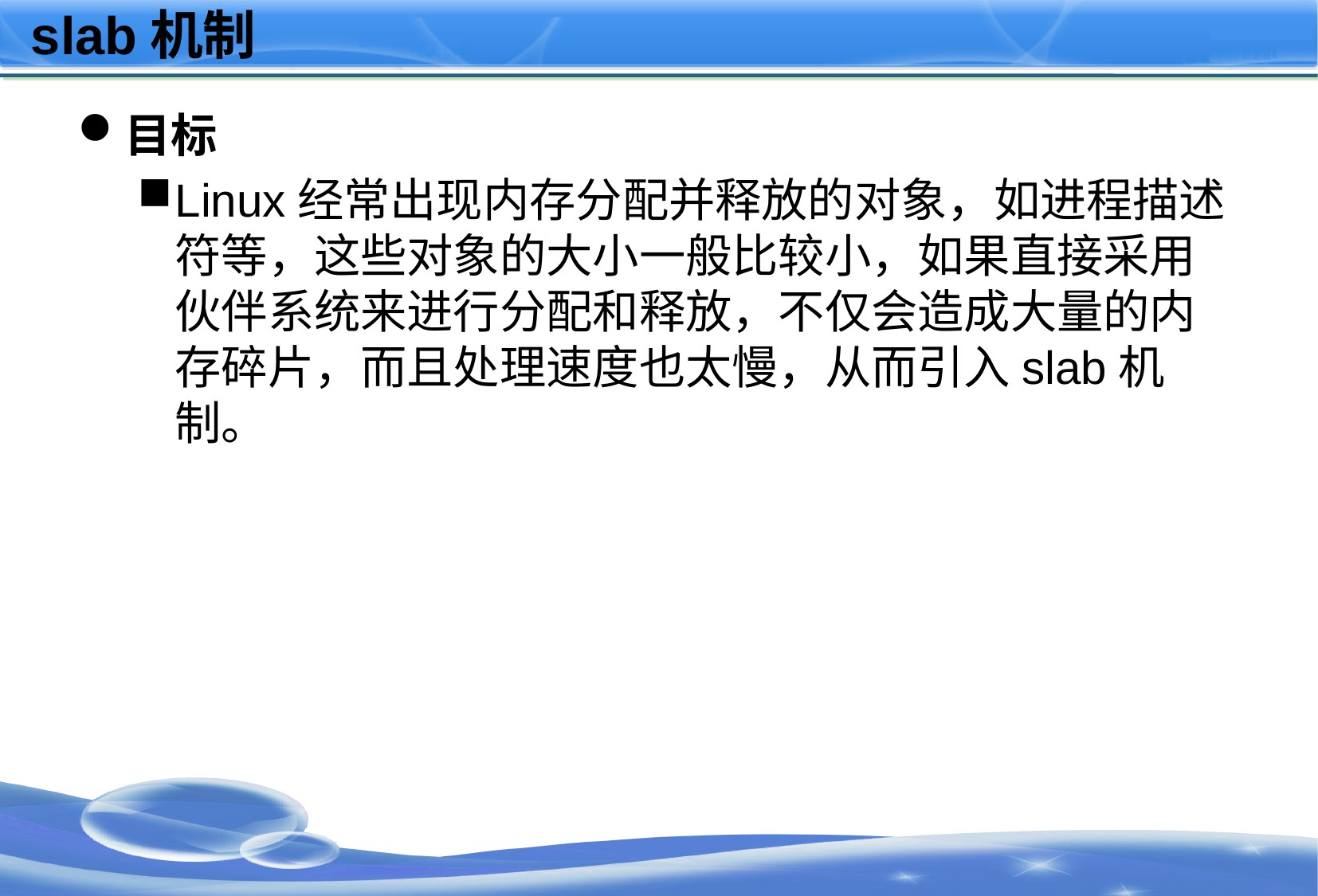

# slab机制
目标
Linux经常出现内存分配并释放的对象，如进程描述符等，这些对象的大小一般比较小，如果直接采用伙伴系统来进行分配和释放，不仅会造成大量的内存碎片，而且处理速度也太慢，从而引入slab机制。